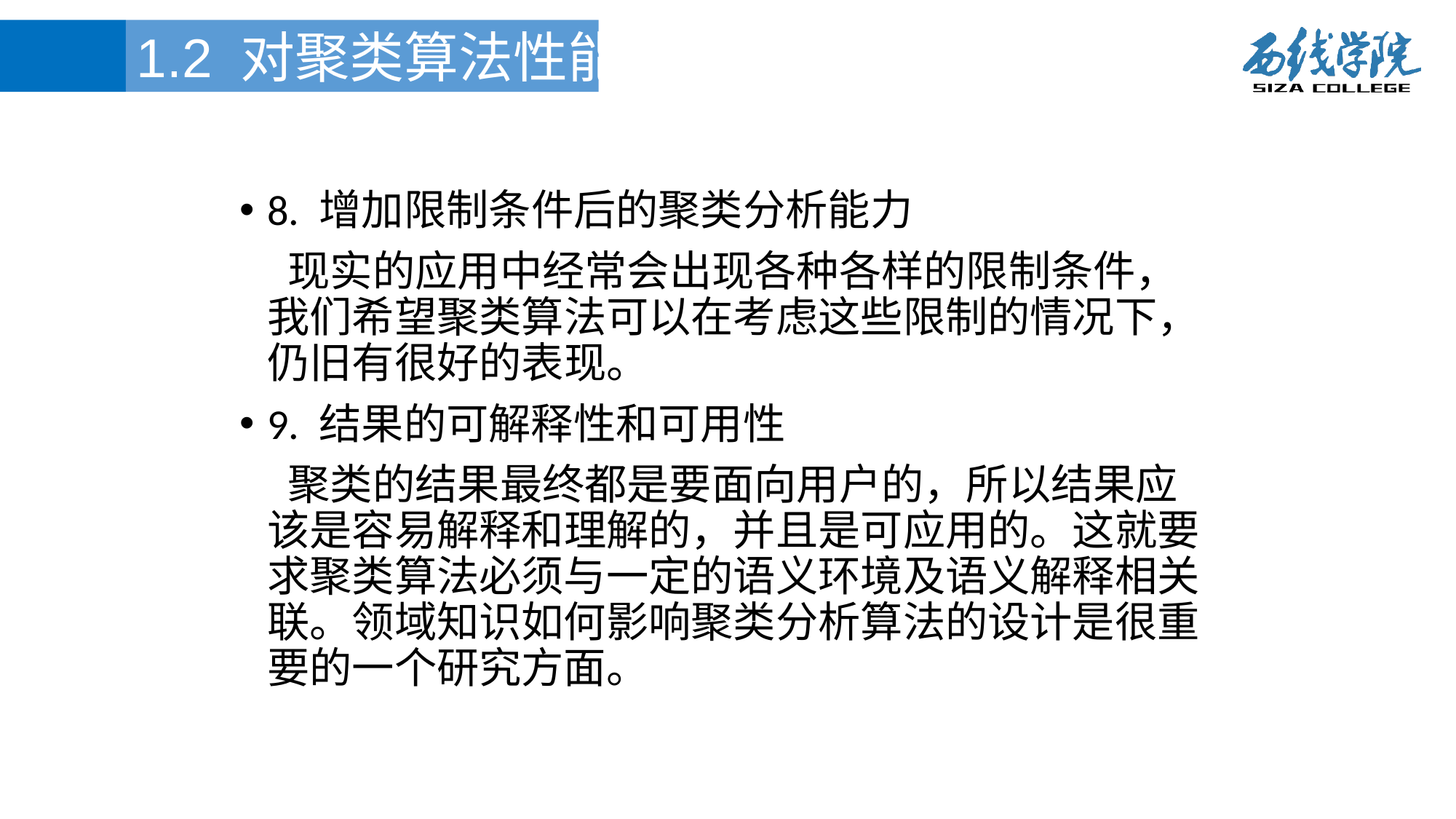

1.2 对聚类算法性能的要求

8. 增加限制条件后的聚类分析能力
    现实的应用中经常会出现各种各样的限制条件，我们希望聚类算法可以在考虑这些限制的情况下，仍旧有很好的表现。
9. 结果的可解释性和可用性
    聚类的结果最终都是要面向用户的，所以结果应该是容易解释和理解的，并且是可应用的。这就要求聚类算法必须与一定的语义环境及语义解释相关联。领域知识如何影响聚类分析算法的设计是很重要的一个研究方面。